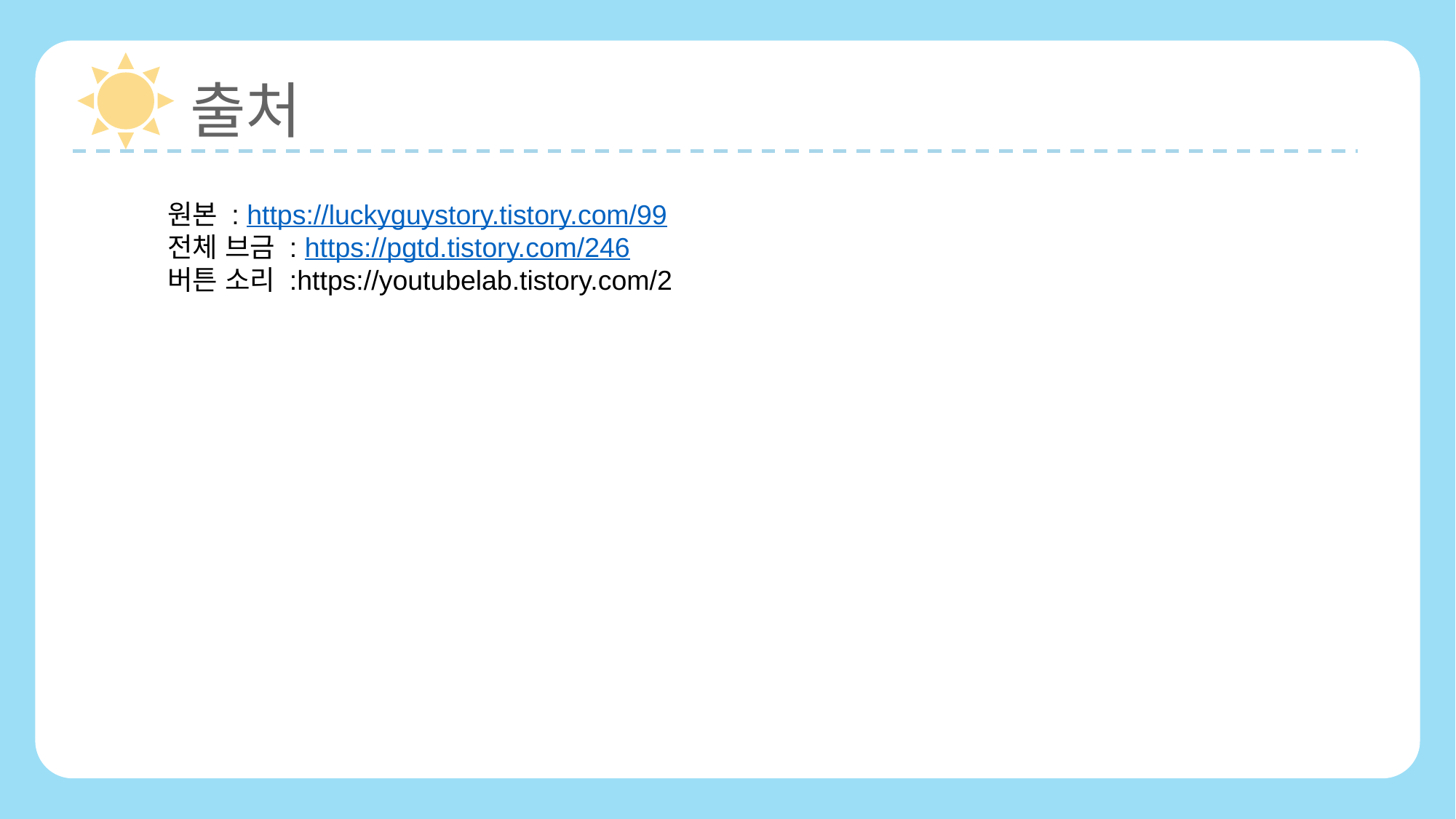

출처
원본 : https://luckyguystory.tistory.com/99
전체 브금 : https://pgtd.tistory.com/246
버튼 소리 :https://youtubelab.tistory.com/2